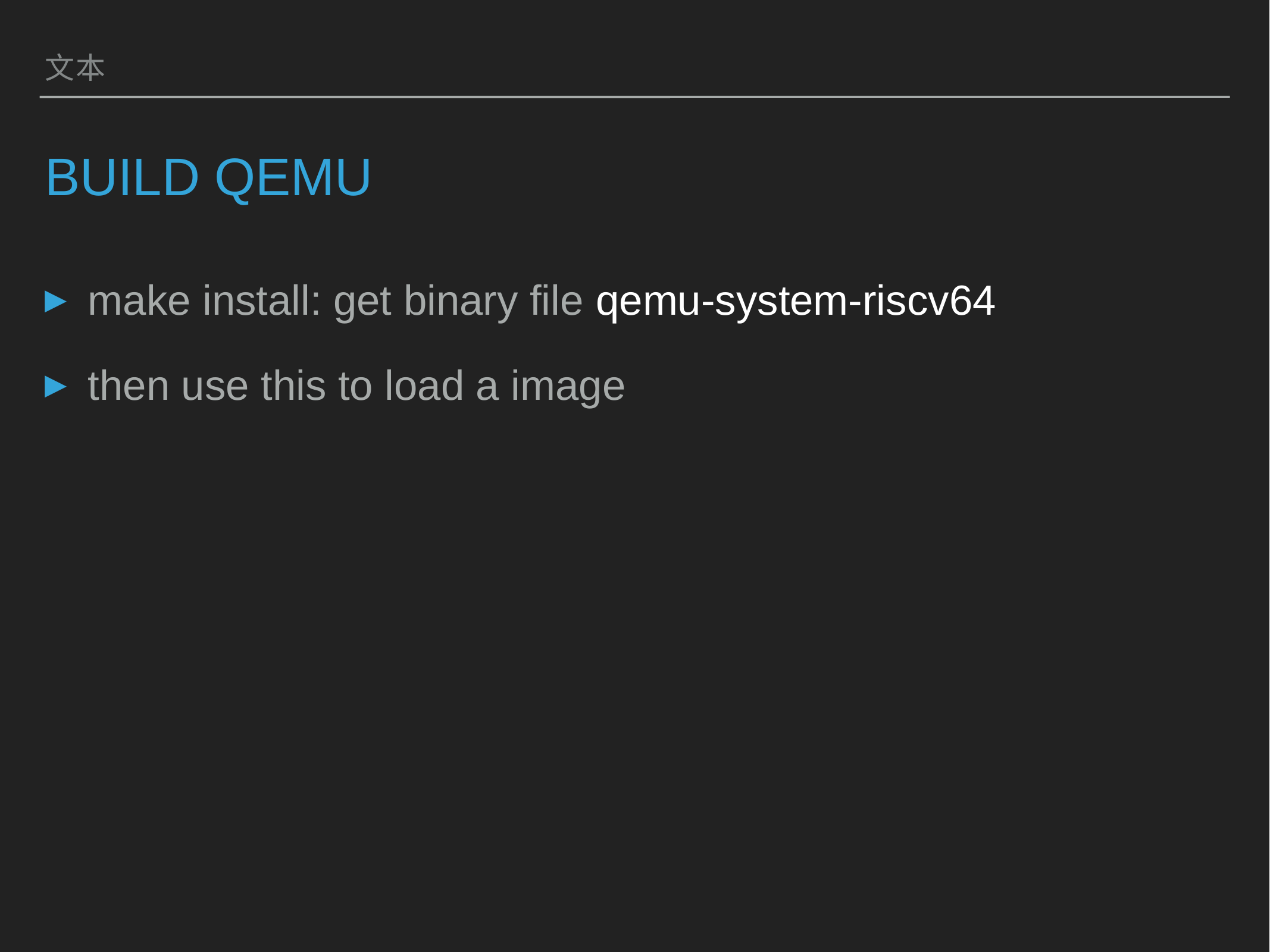

文本
# bUILD QEMU
make install: get binary file qemu-system-riscv64
then use this to load a image